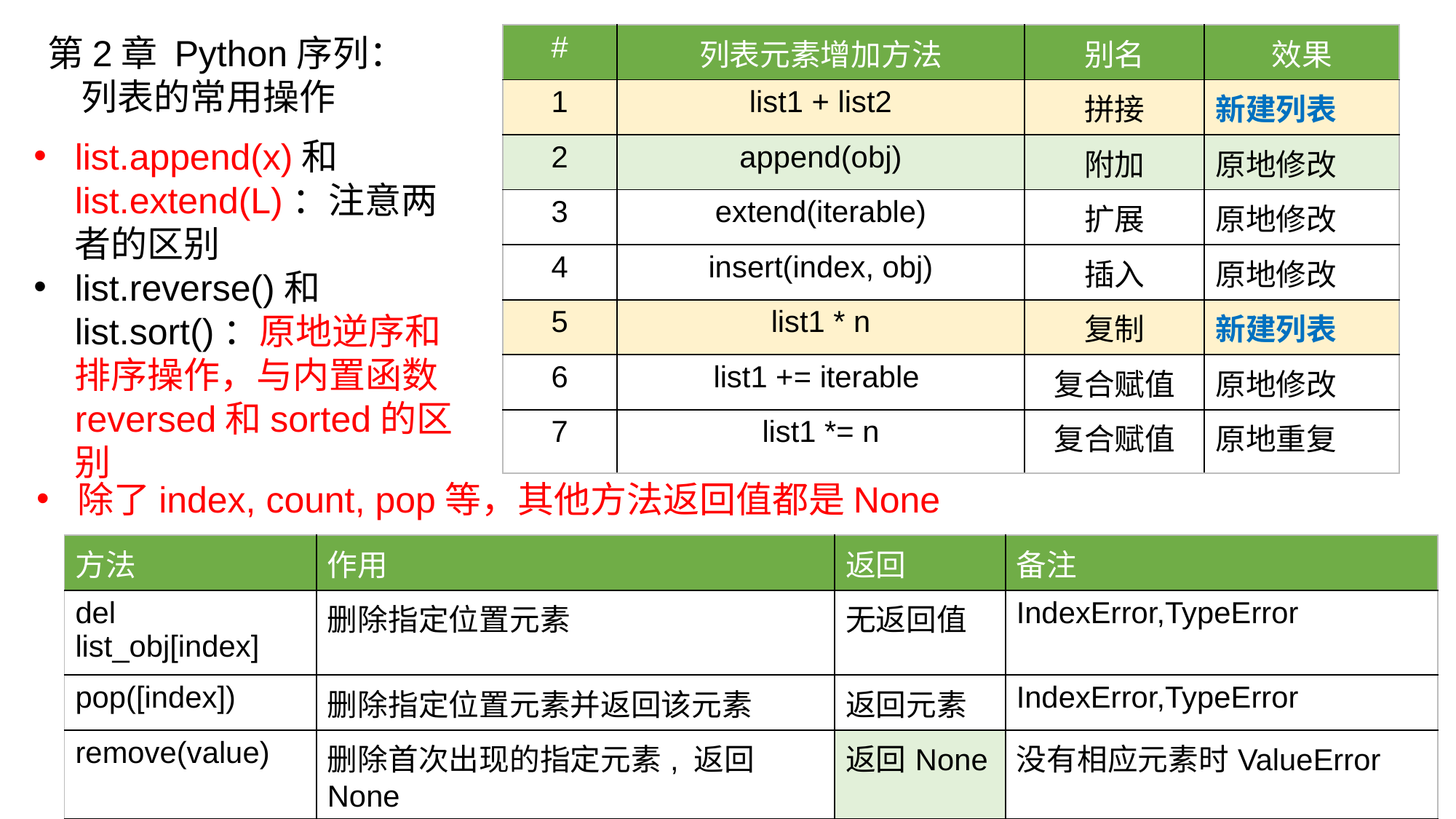

| # | 列表元素增加方法 | 别名 | 效果 |
| --- | --- | --- | --- |
| 1 | list1 + list2 | 拼接 | 新建列表 |
| 2 | append(obj) | 附加 | 原地修改 |
| 3 | extend(iterable) | 扩展 | 原地修改 |
| 4 | insert(index, obj) | 插入 | 原地修改 |
| 5 | list1 \* n | 复制 | 新建列表 |
| 6 | list1 += iterable | 复合赋值 | 原地修改 |
| 7 | list1 \*= n | 复合赋值 | 原地重复 |
第2章 Python序列：列表的常用操作
list.append(x)和list.extend(L)：注意两者的区别
list.reverse()和list.sort()：原地逆序和排序操作，与内置函数reversed和sorted的区别

除了index, count, pop等，其他方法返回值都是None
| 方法 | 作用 | 返回 | 备注 |
| --- | --- | --- | --- |
| del list\_obj[index] | 删除指定位置元素 | 无返回值 | IndexError,TypeError |
| pop([index]) | 删除指定位置元素并返回该元素 | 返回元素 | IndexError,TypeError |
| remove(value) | 删除首次出现的指定元素, 返回None | 返回None | 没有相应元素时ValueError |
| clear() | 删除所有元素 | 返回None | 空列表 |